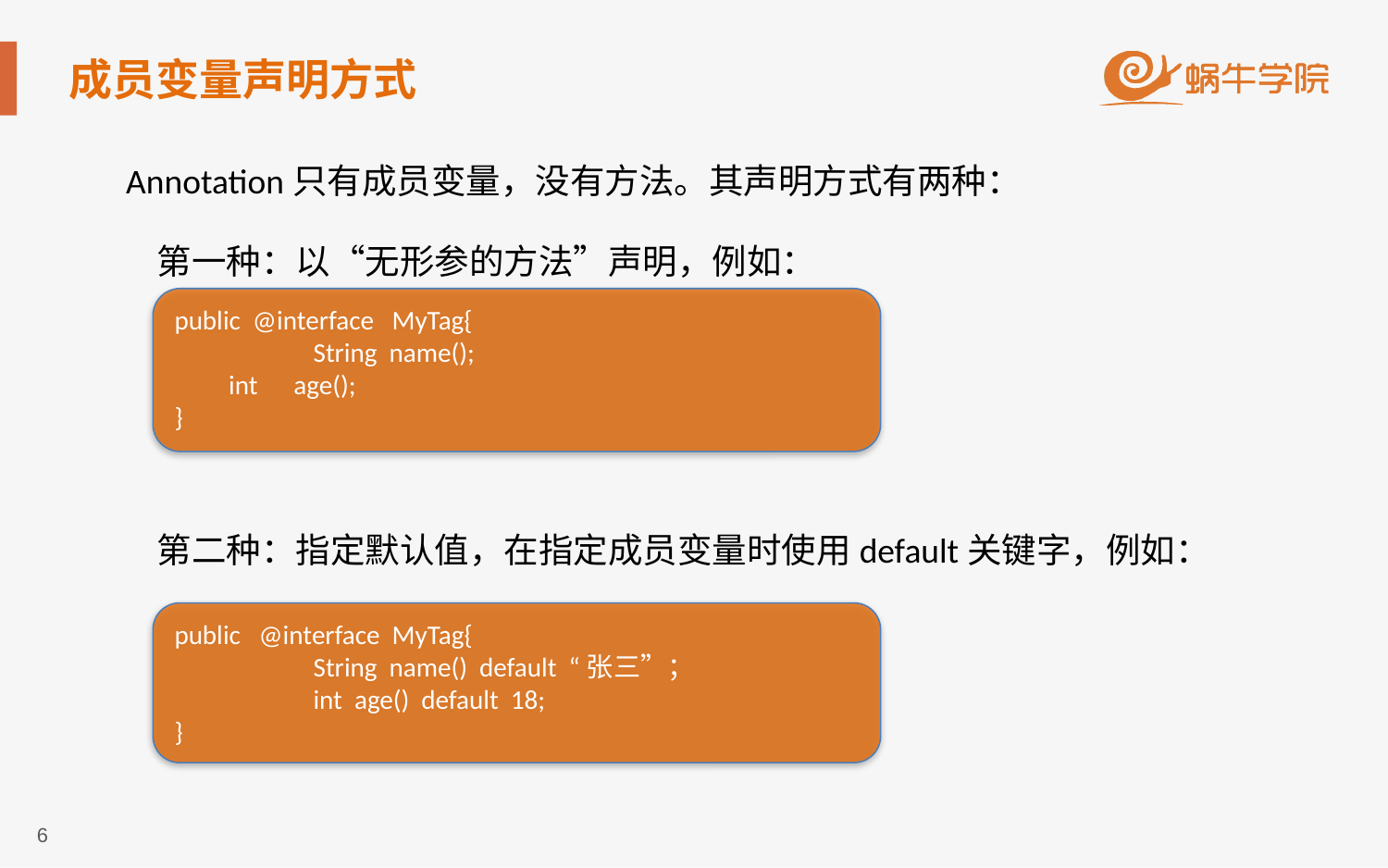

# 成员变量声明方式
Annotation只有成员变量，没有方法。其声明方式有两种：
第一种：以“无形参的方法”声明，例如：
public  @interface   MyTag{
	String  name();
         int      age();
}
第二种：指定默认值，在指定成员变量时使用default关键字，例如：
public   @interface  MyTag{
	String  name()  default  “张三”；
	int  age()  default  18;
}